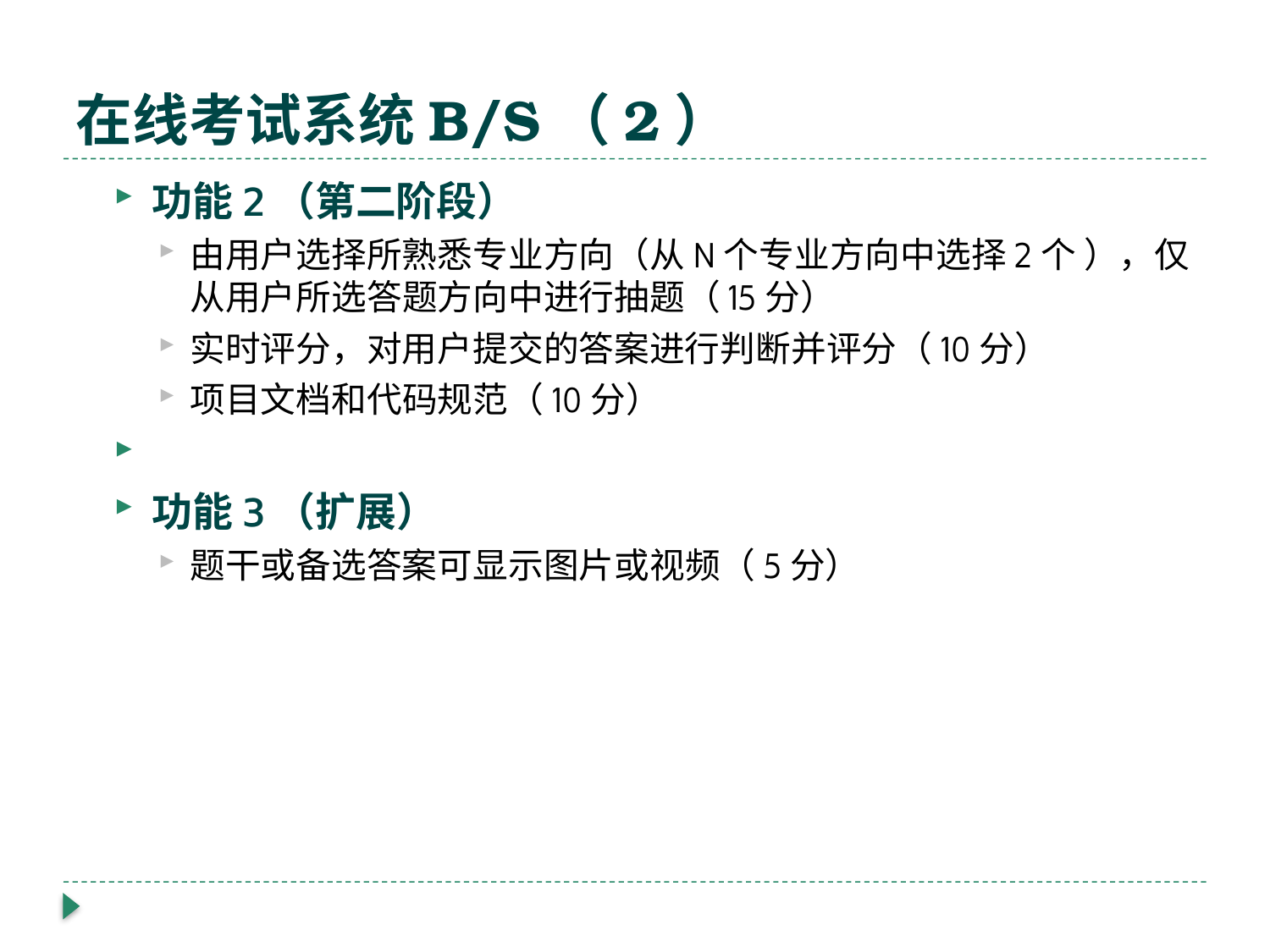

# 在线考试系统B/S（2）
功能2（第二阶段）
由用户选择所熟悉专业方向（从N个专业方向中选择2个 ），仅从用户所选答题方向中进行抽题（15分）
实时评分，对用户提交的答案进行判断并评分（10分）
项目文档和代码规范（10分）

功能3（扩展）
题干或备选答案可显示图片或视频（5分）